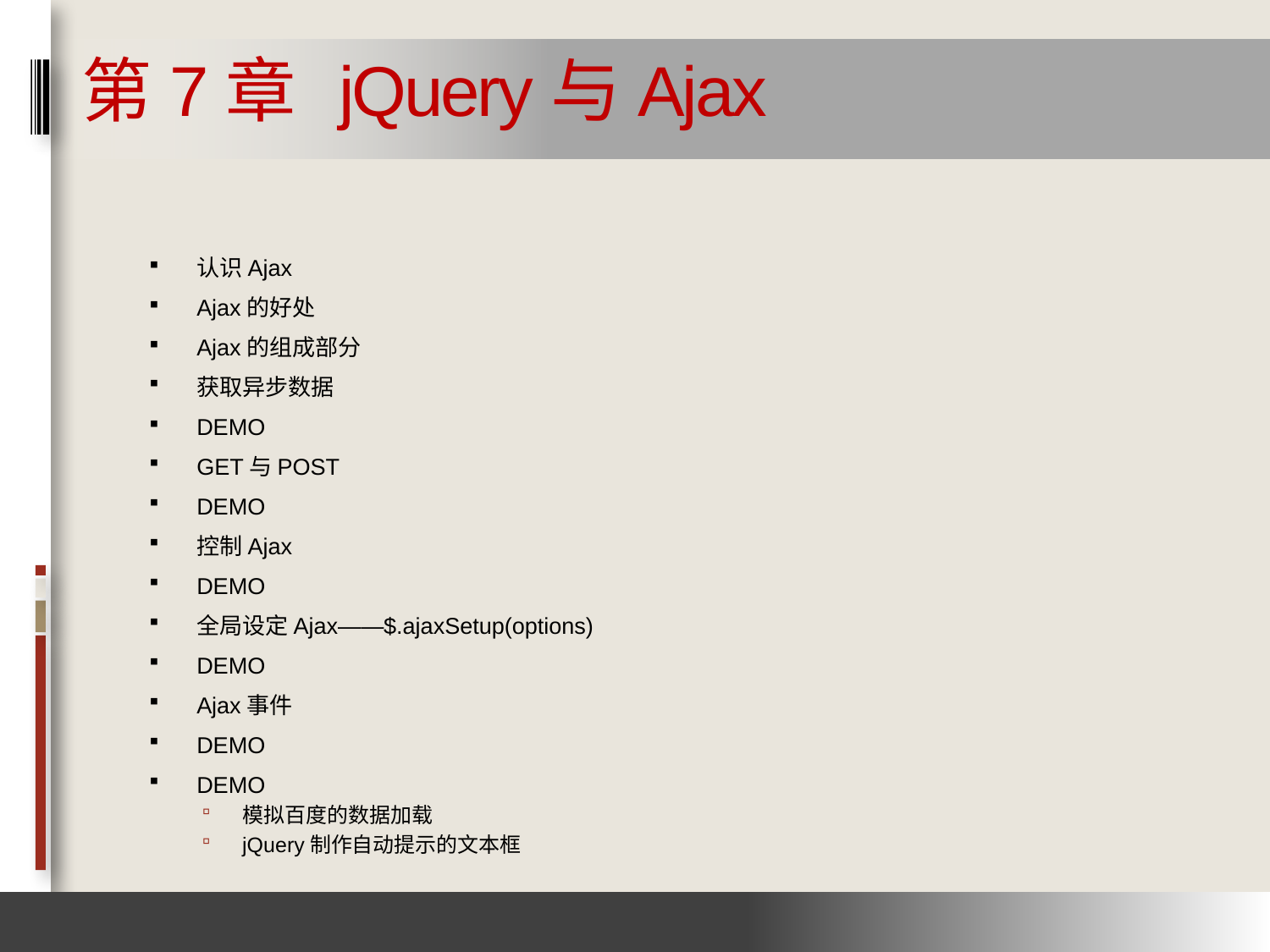

# 第7章  jQuery与Ajax
认识Ajax
Ajax的好处
Ajax的组成部分
获取异步数据
DEMO
GET与POST
DEMO
控制Ajax
DEMO
全局设定Ajax——$.ajaxSetup(options)
DEMO
Ajax事件
DEMO
DEMO
模拟百度的数据加载
jQuery制作自动提示的文本框